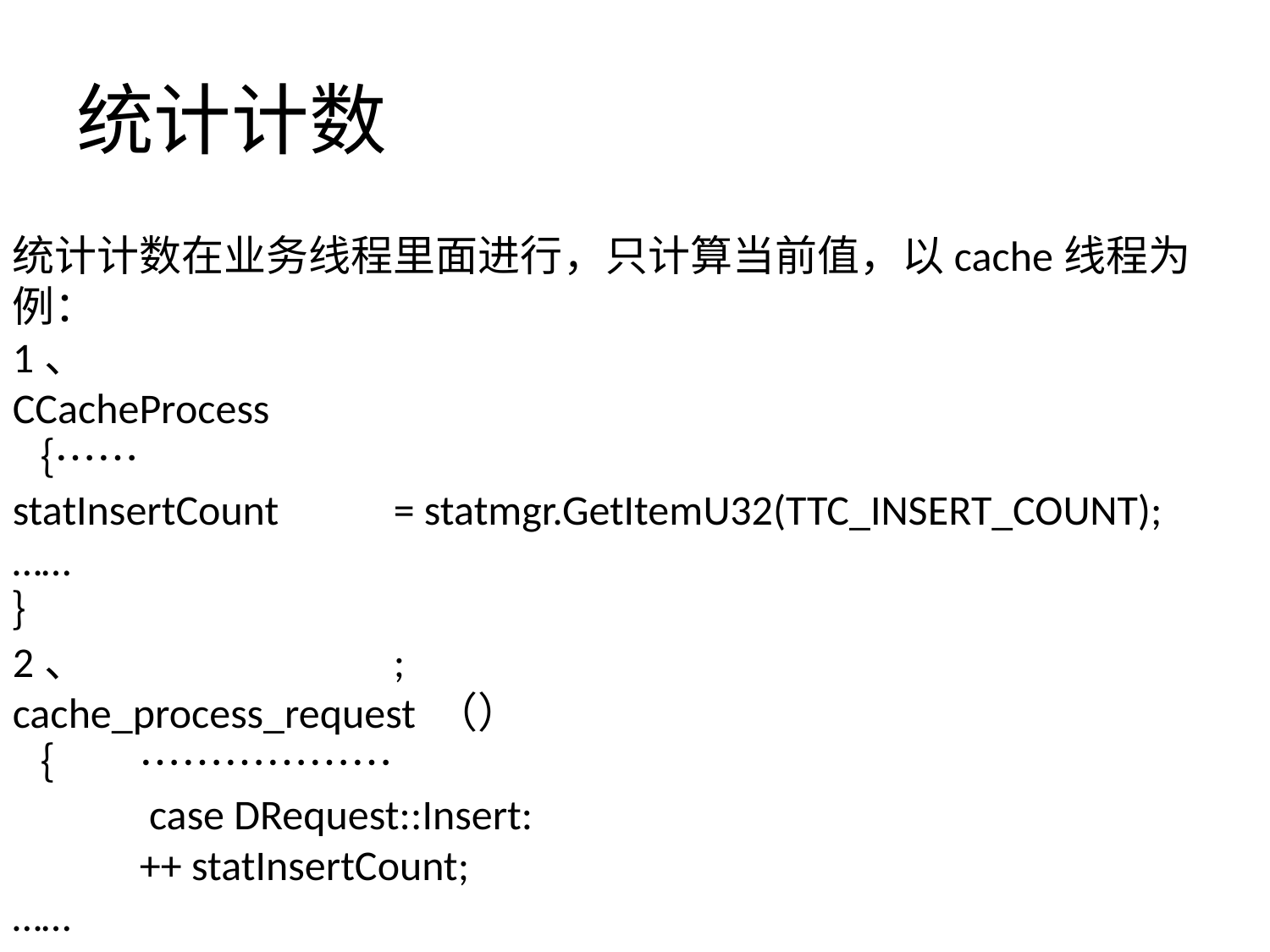

# 统计计数
统计计数在业务线程里面进行，只计算当前值，以cache线程为例：
1、
CCacheProcess
｛……
statInsertCount	= statmgr.GetItemU32(TTC_INSERT_COUNT);
……
｝
2、 			;
cache_process_request （）
｛	………………
	 case DRequest::Insert:
	++ statInsertCount;
……
｝